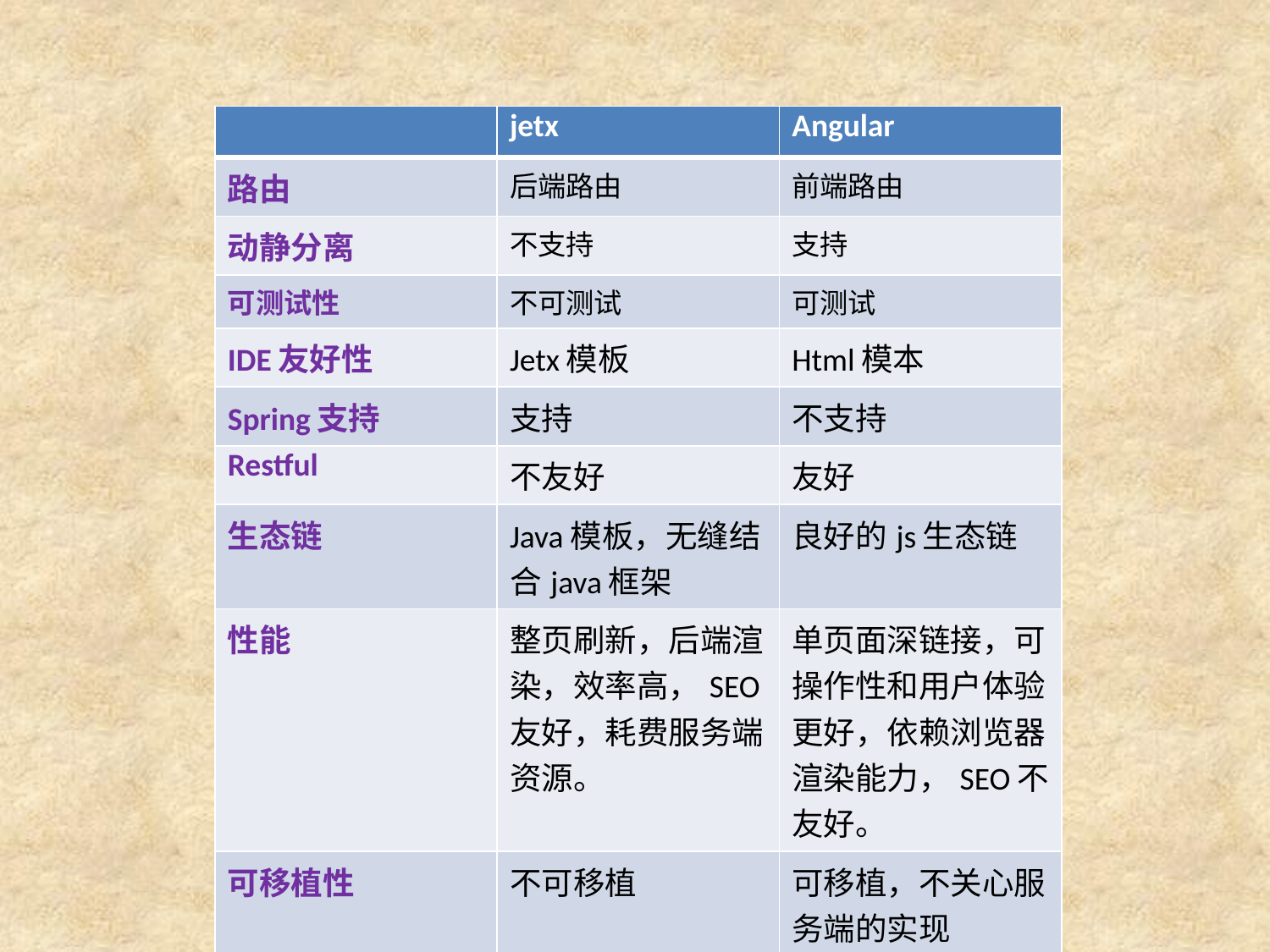

|  | jetx | Angular |
| --- | --- | --- |
| 路由 | 后端路由 | 前端路由 |
| 动静分离 | 不支持 | 支持 |
| 可测试性 | 不可测试 | 可测试 |
| IDE友好性 | Jetx模板 | Html模本 |
| Spring支持 | 支持 | 不支持 |
| Restful | 不友好 | 友好 |
| 生态链 | Java模板，无缝结合java框架 | 良好的js生态链 |
| 性能 | 整页刷新，后端渲染，效率高，SEO友好，耗费服务端资源。 | 单页面深链接，可操作性和用户体验更好，依赖浏览器渲染能力，SEO不友好。 |
| 可移植性 | 不可移植 | 可移植，不关心服务端的实现 |